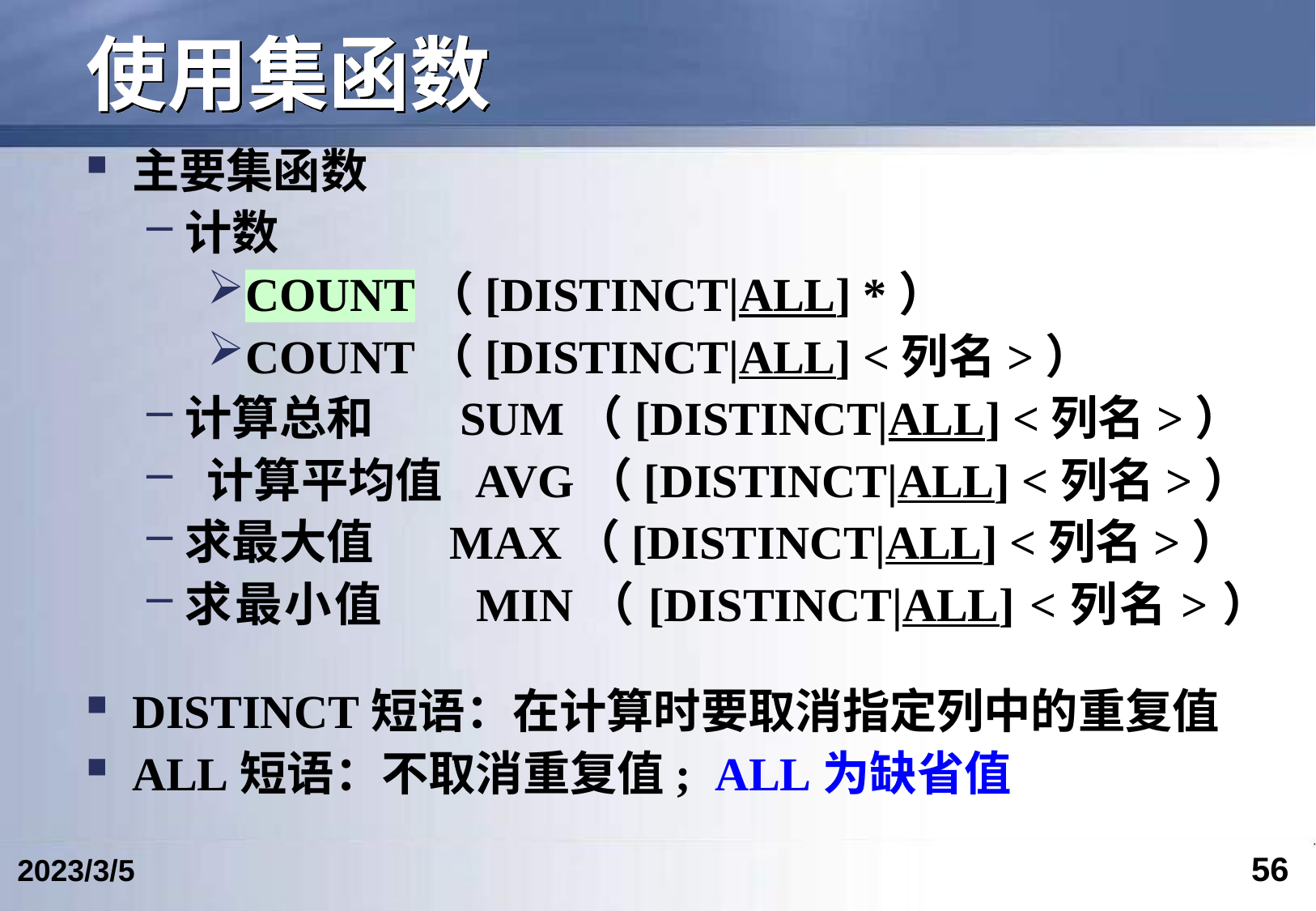

# 使用集函数
主要集函数
计数
COUNT（[DISTINCT|ALL] *）
COUNT（[DISTINCT|ALL] <列名>）
计算总和       SUM（[DISTINCT|ALL] <列名>）
 计算平均值  AVG（[DISTINCT|ALL] <列名>）
求最大值      MAX（[DISTINCT|ALL] <列名>）
求最小值      MIN（[DISTINCT|ALL] <列名>）
DISTINCT短语：在计算时要取消指定列中的重复值
ALL短语：不取消重复值;  ALL为缺省值
56
2023/3/5